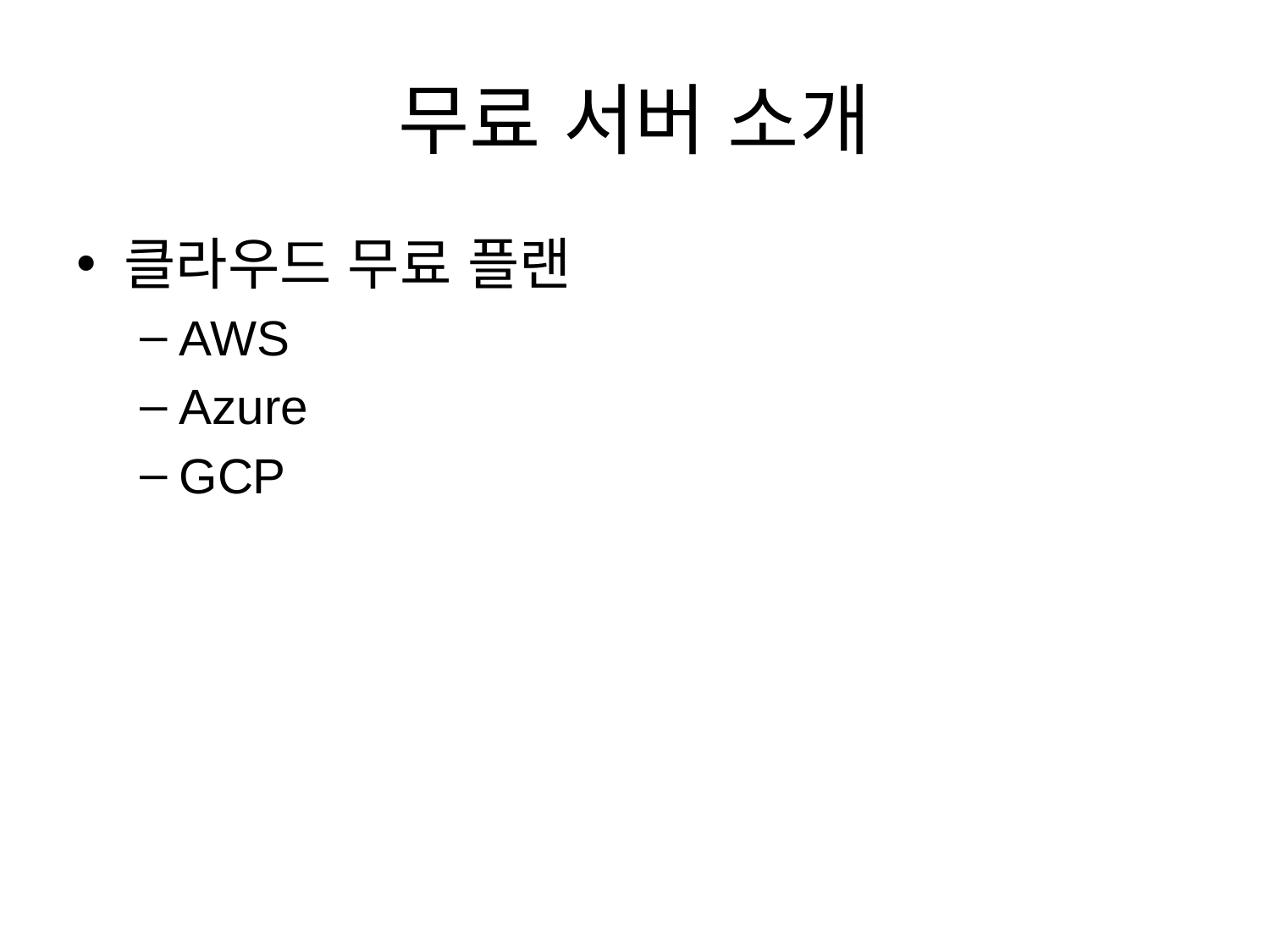

# 무료 서버 소개
클라우드 무료 플랜
AWS
Azure
GCP